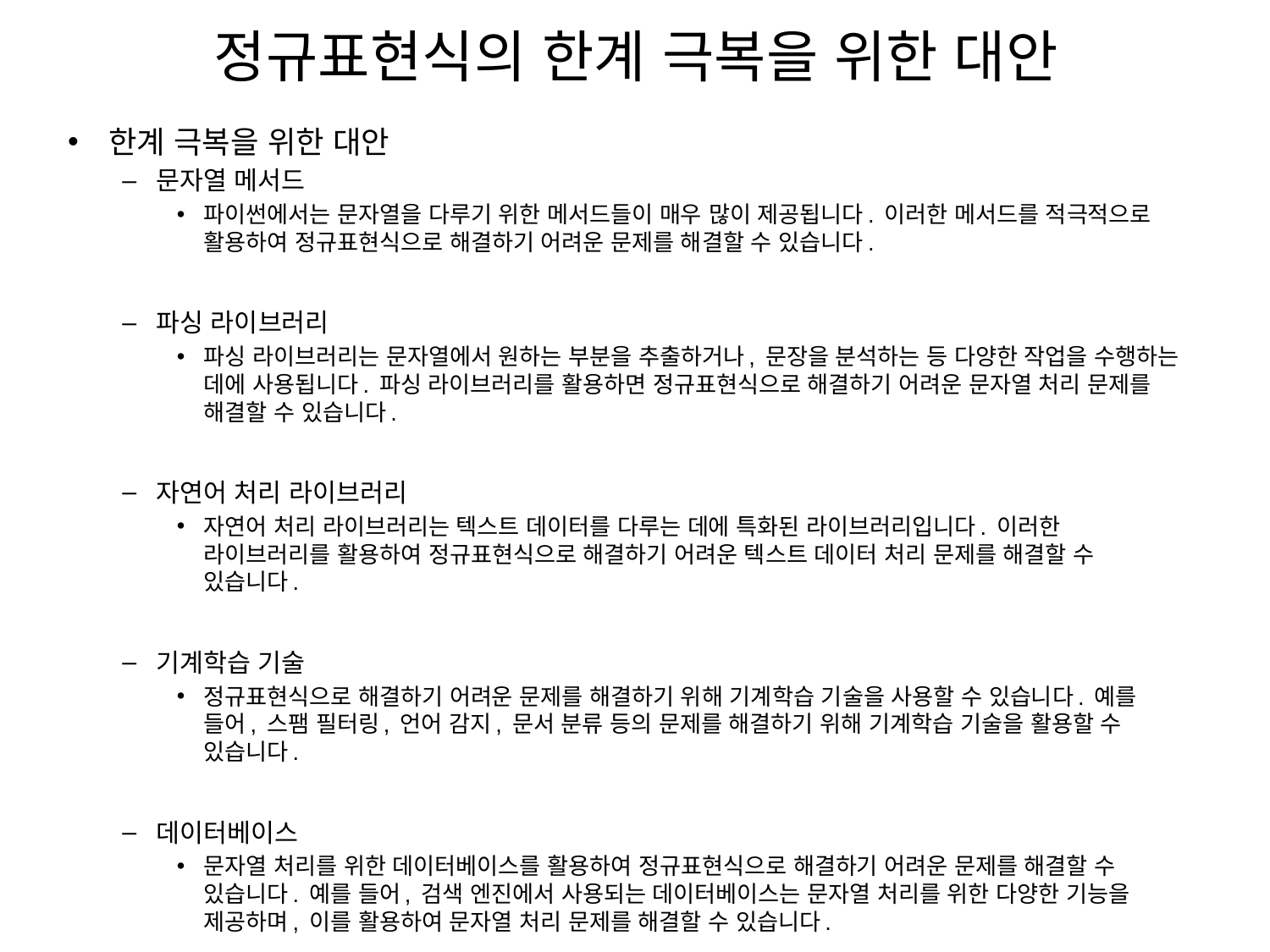

# 정규표현식의 한계 극복을 위한 대안
한계 극복을 위한 대안
문자열 메서드
파이썬에서는 문자열을 다루기 위한 메서드들이 매우 많이 제공됩니다. 이러한 메서드를 적극적으로 활용하여 정규표현식으로 해결하기 어려운 문제를 해결할 수 있습니다.

파싱 라이브러리
파싱 라이브러리는 문자열에서 원하는 부분을 추출하거나, 문장을 분석하는 등 다양한 작업을 수행하는 데에 사용됩니다. 파싱 라이브러리를 활용하면 정규표현식으로 해결하기 어려운 문자열 처리 문제를 해결할 수 있습니다.

자연어 처리 라이브러리
자연어 처리 라이브러리는 텍스트 데이터를 다루는 데에 특화된 라이브러리입니다. 이러한 라이브러리를 활용하여 정규표현식으로 해결하기 어려운 텍스트 데이터 처리 문제를 해결할 수 있습니다.

기계학습 기술
정규표현식으로 해결하기 어려운 문제를 해결하기 위해 기계학습 기술을 사용할 수 있습니다. 예를 들어, 스팸 필터링, 언어 감지, 문서 분류 등의 문제를 해결하기 위해 기계학습 기술을 활용할 수 있습니다.

데이터베이스
문자열 처리를 위한 데이터베이스를 활용하여 정규표현식으로 해결하기 어려운 문제를 해결할 수 있습니다. 예를 들어, 검색 엔진에서 사용되는 데이터베이스는 문자열 처리를 위한 다양한 기능을 제공하며, 이를 활용하여 문자열 처리 문제를 해결할 수 있습니다.